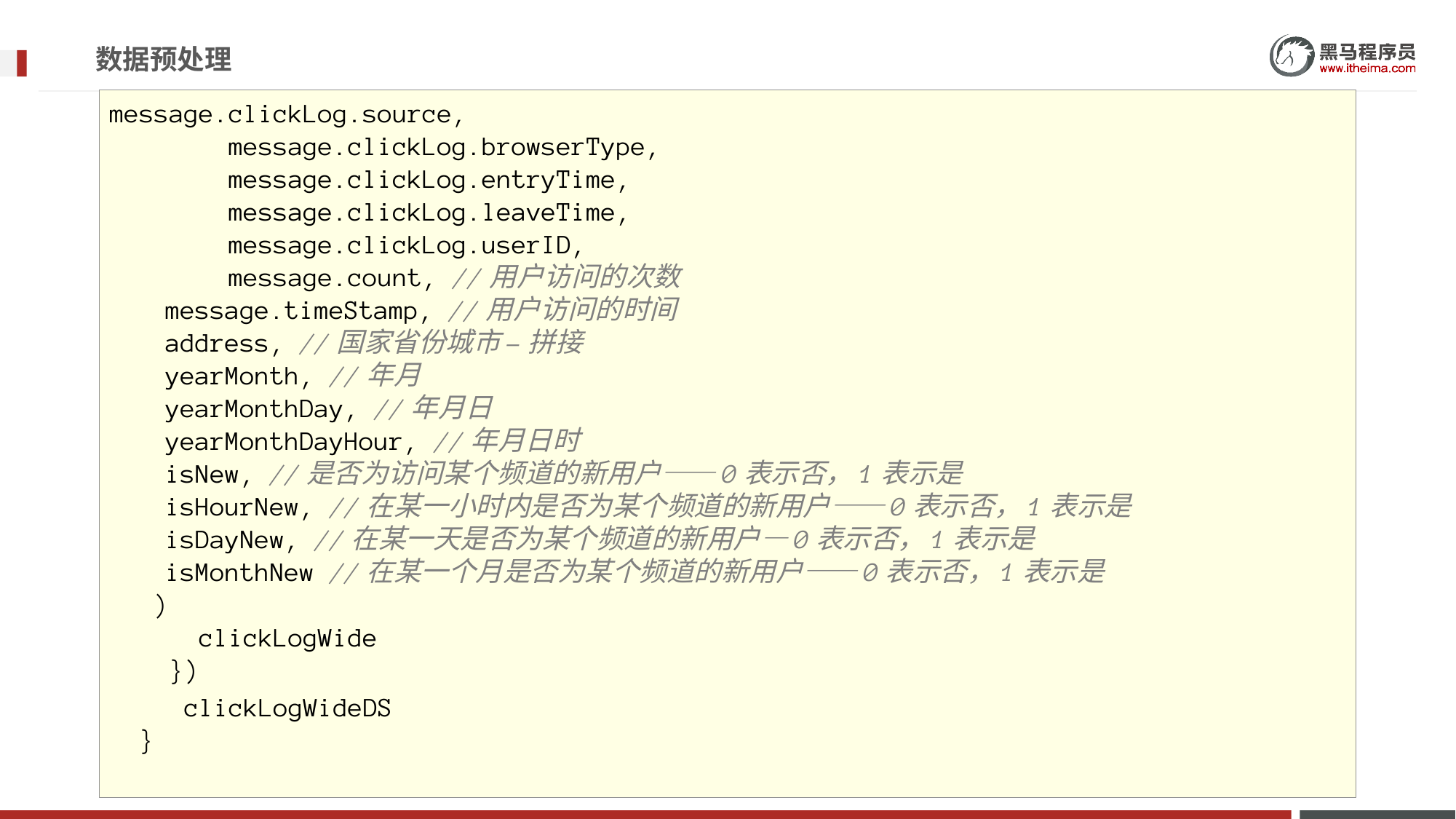

# 数据预处理
message.clickLog.source,
        message.clickLog.browserType,
        message.clickLog.entryTime,
        message.clickLog.leaveTime,
        message.clickLog.userID,
        message.count, //用户访问的次数
        message.timeStamp, //用户访问的时间
        address, //国家省份城市-拼接
        yearMonth, //年月
        yearMonthDay, //年月日
        yearMonthDayHour, //年月日时
        isNew, //是否为访问某个频道的新用户——0表示否，1表示是
        isHourNew, //在某一小时内是否为某个频道的新用户——0表示否，1表示是
        isDayNew, //在某一天是否为某个频道的新用户—0表示否，1表示是
        isMonthNew //在某一个月是否为某个频道的新用户——0表示否，1表示是
      )
      clickLogWide
    })
     clickLogWideDS
  }